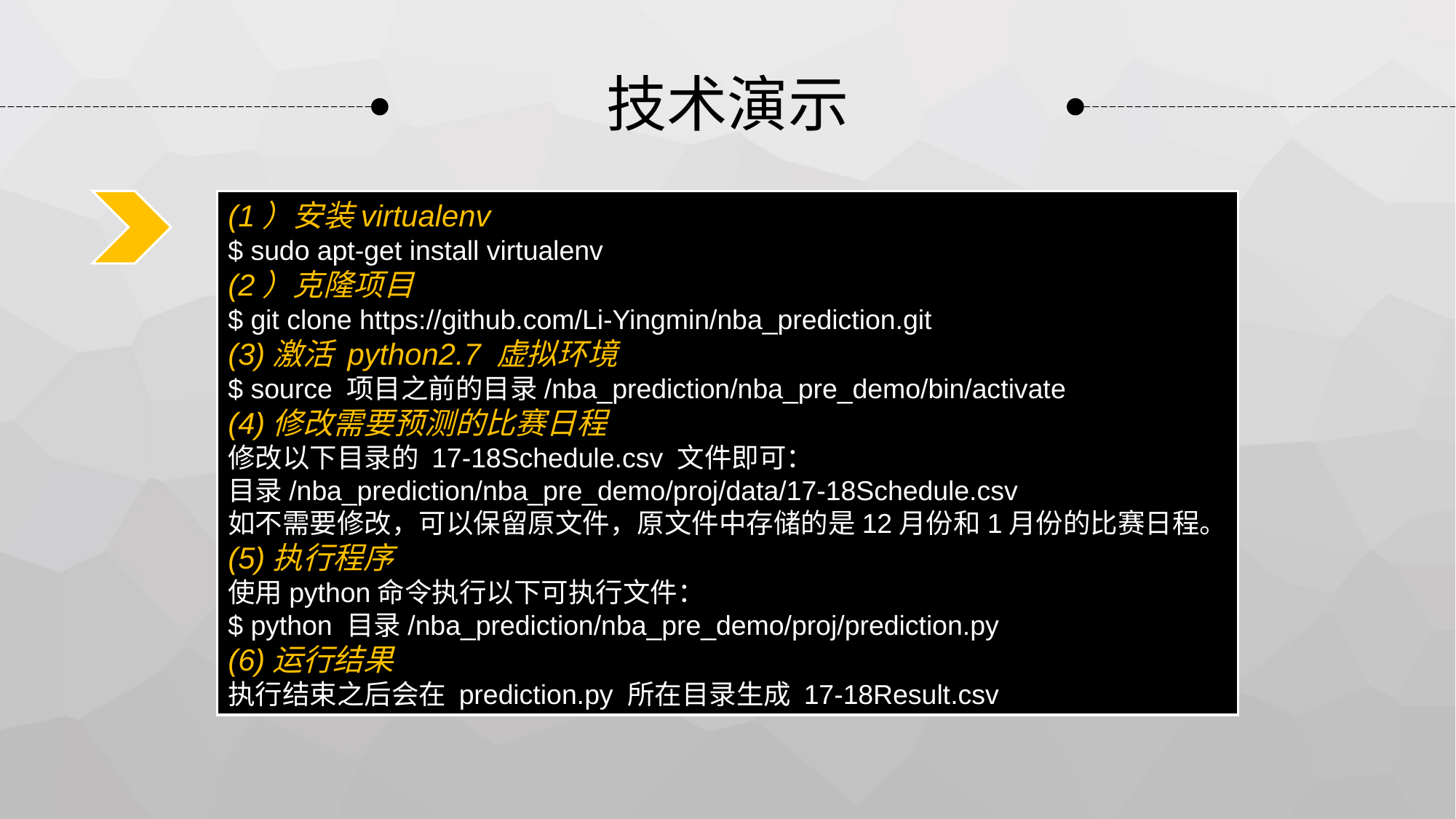

# 技术演示

(1）安装virtualenv
$ sudo apt-get install virtualenv
(2）克隆项目
$ git clone https://github.com/Li-Yingmin/nba_prediction.git
(3)激活 python2.7 虚拟环境
$ source 项目之前的目录/nba_prediction/nba_pre_demo/bin/activate
(4)修改需要预测的比赛日程
修改以下目录的 17-18Schedule.csv 文件即可：
目录/nba_prediction/nba_pre_demo/proj/data/17-18Schedule.csv
如不需要修改，可以保留原文件，原文件中存储的是12月份和1月份的比赛日程。
(5)执行程序
使用python命令执行以下可执行文件：
$ python 目录/nba_prediction/nba_pre_demo/proj/prediction.py
(6)运行结果
执行结束之后会在 prediction.py 所在目录生成 17-18Result.csv